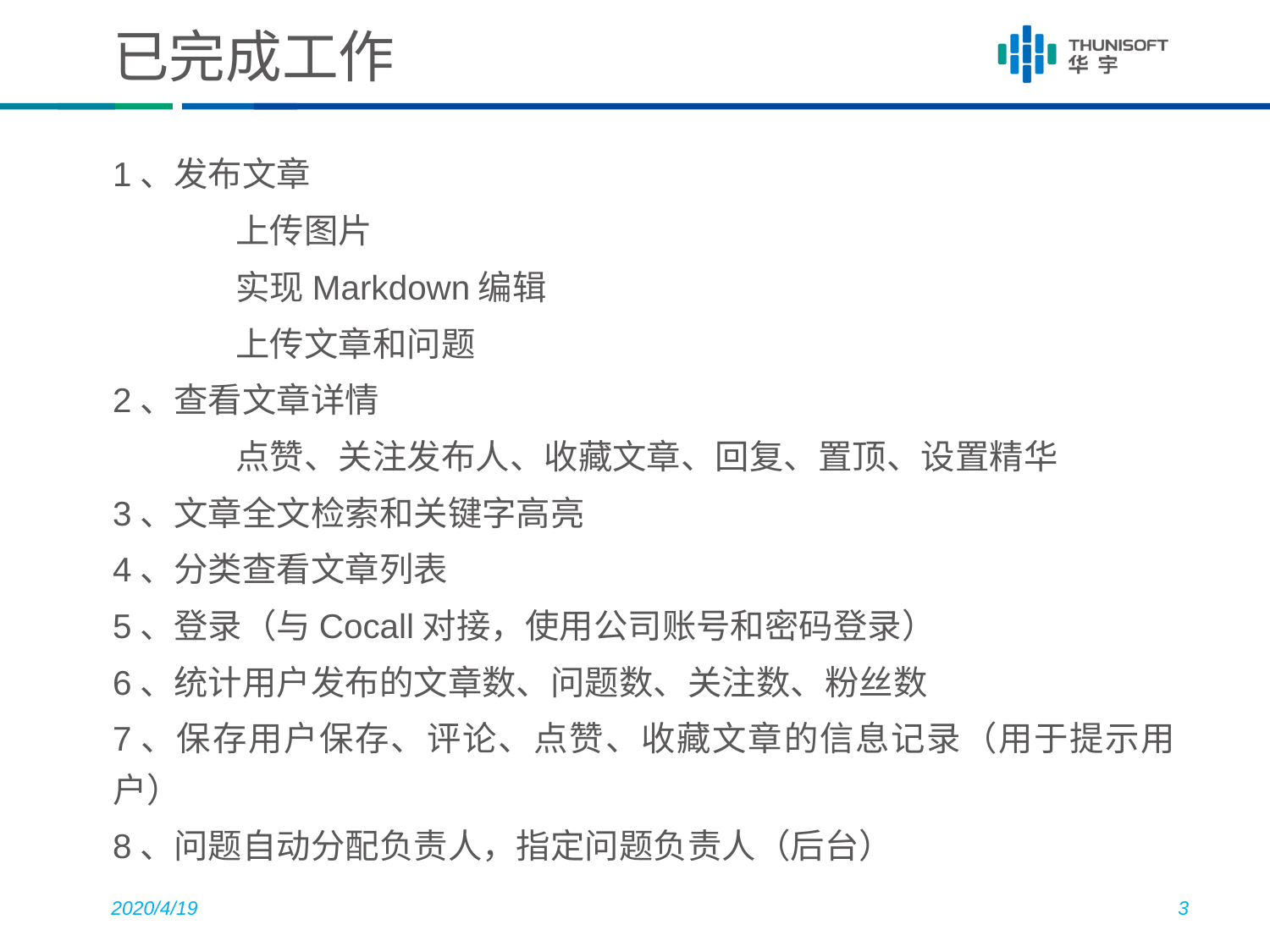

# 已完成工作
1、发布文章
	上传图片
	实现Markdown编辑
	上传文章和问题
2、查看文章详情
	点赞、关注发布人、收藏文章、回复、置顶、设置精华
3、文章全文检索和关键字高亮
4、分类查看文章列表
5、登录（与Cocall对接，使用公司账号和密码登录）
6、统计用户发布的文章数、问题数、关注数、粉丝数
7、保存用户保存、评论、点赞、收藏文章的信息记录（用于提示用户）
8、问题自动分配负责人，指定问题负责人（后台）

2020/4/19
3